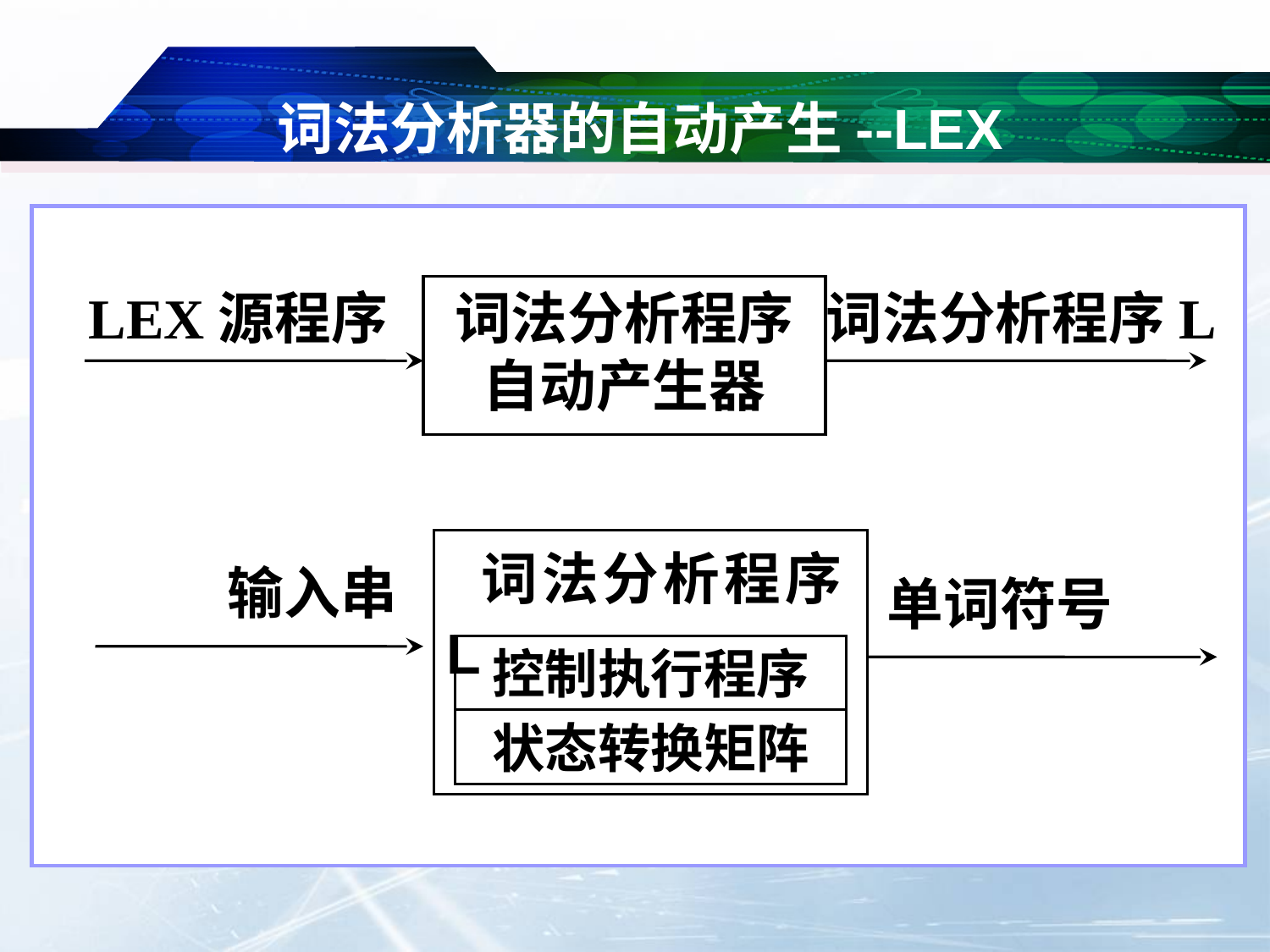

# 词法分析器的自动产生--LEX

LEX源程序
词法分析程序自动产生器
词法分析程序L

 词法分析程序L
输入串
单词符号
控制执行程序

状态转换矩阵